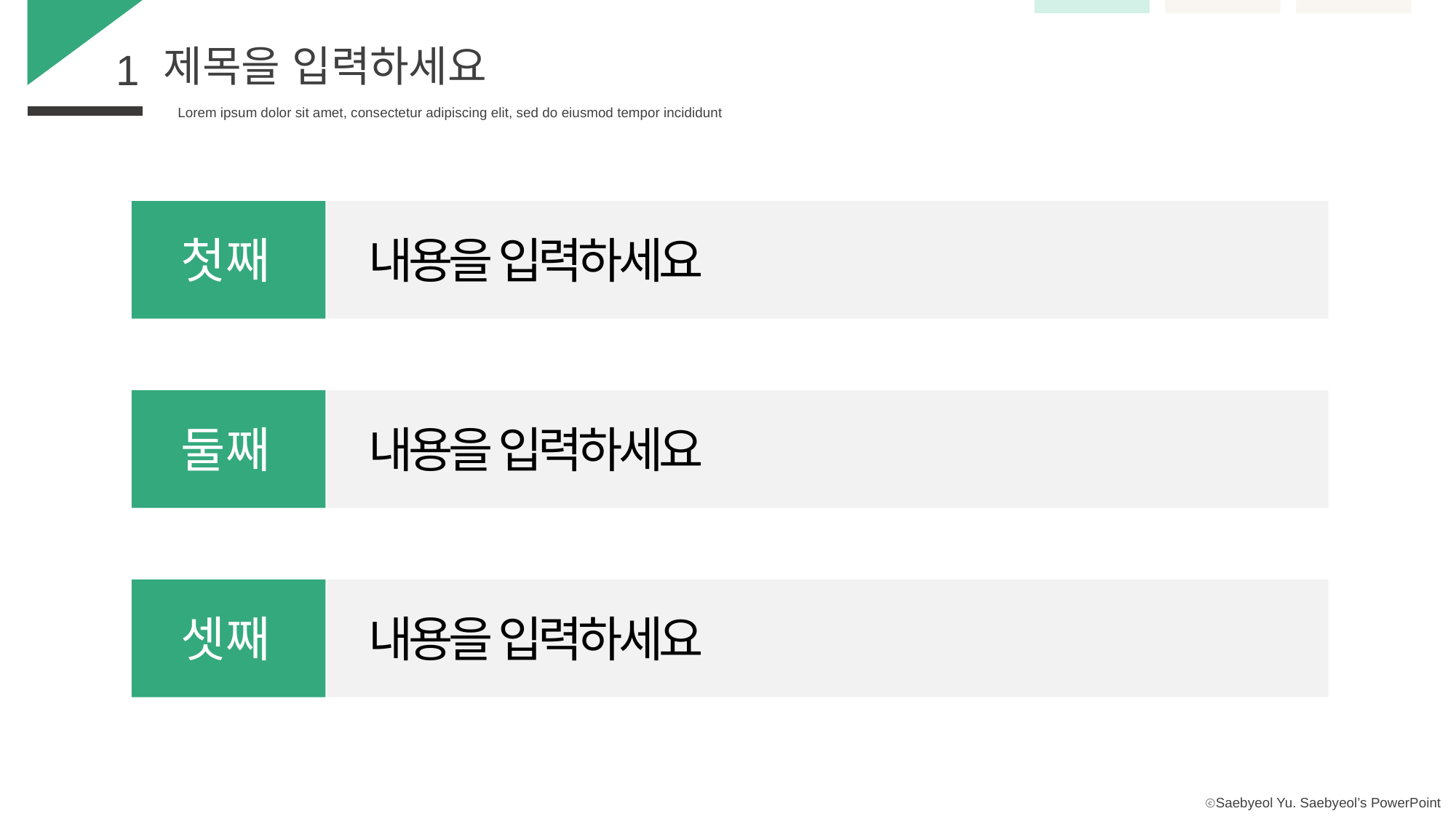

제목을 입력하세요
1
Lorem ipsum dolor sit amet, consectetur adipiscing elit, sed do eiusmod tempor incididunt

첫째
내용을 입력하세요

둘째
내용을 입력하세요

셋째
내용을 입력하세요